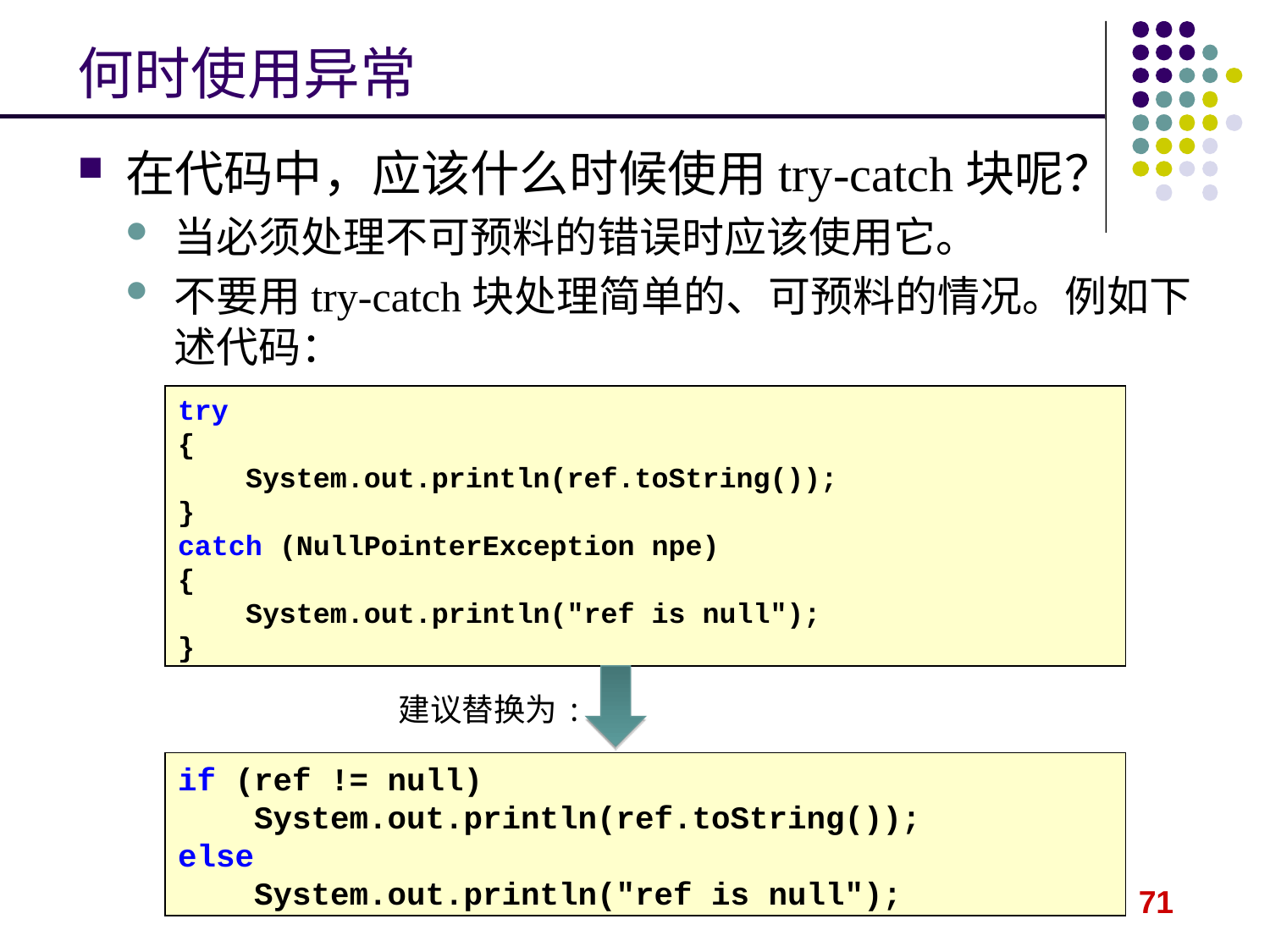

何时使用异常
在代码中，应该什么时候使用try-catch块呢？
当必须处理不可预料的错误时应该使用它。
不要用try-catch块处理简单的、可预料的情况。例如下述代码：
try
{
    System.out.println(ref.toString());
}
catch (NullPointerException npe)
{
    System.out.println("ref is null");
}

建议替换为:
if (ref != null)
    System.out.println(ref.toString());
else
    System.out.println("ref is null");